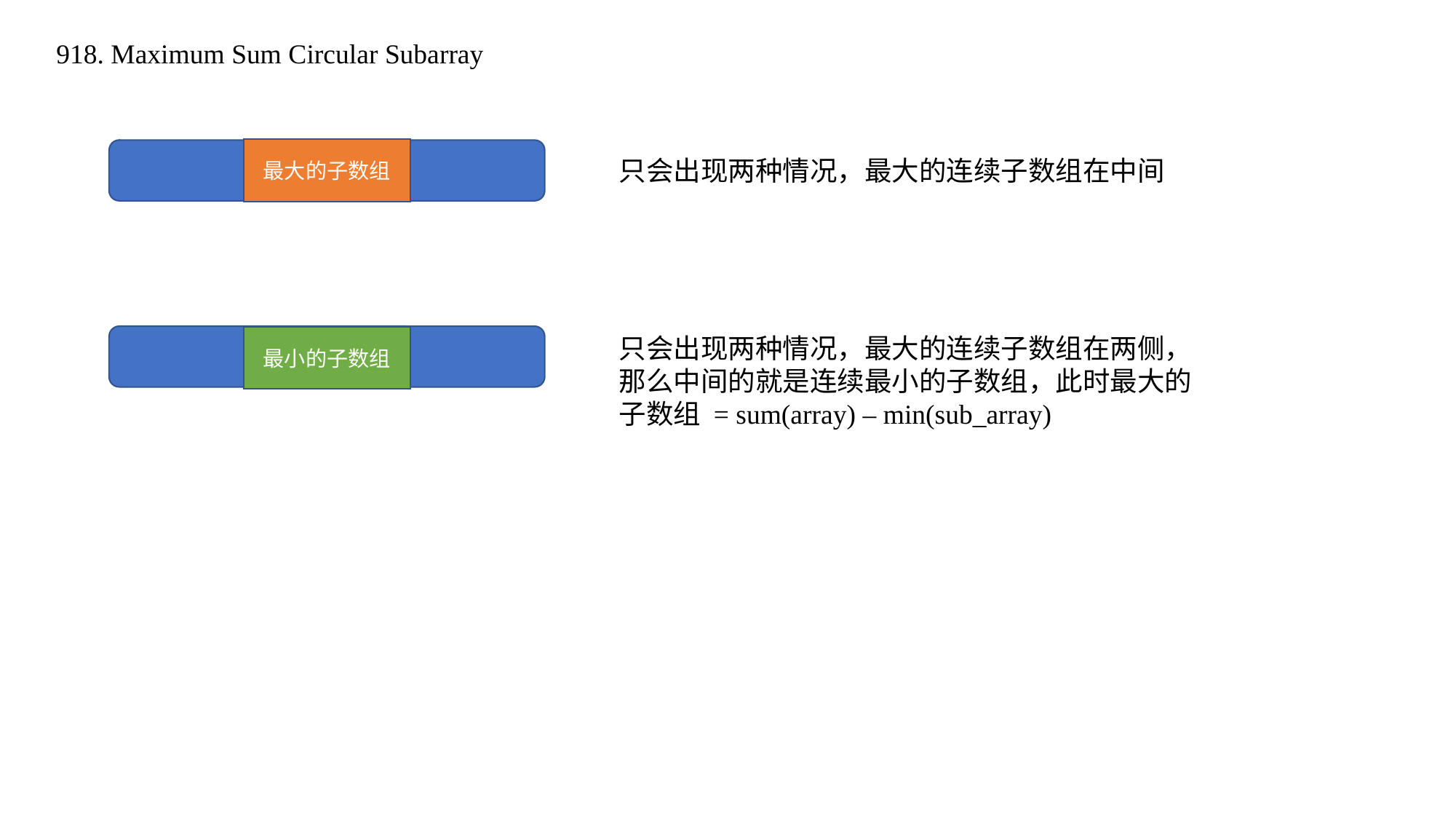

918. Maximum Sum Circular Subarray
最大的子数组

只会出现两种情况，最大的连续子数组在中间

只会出现两种情况，最大的连续子数组在两侧，那么中间的就是连续最小的子数组，此时最大的子数组 = sum(array) – min(sub_array)
最小的子数组